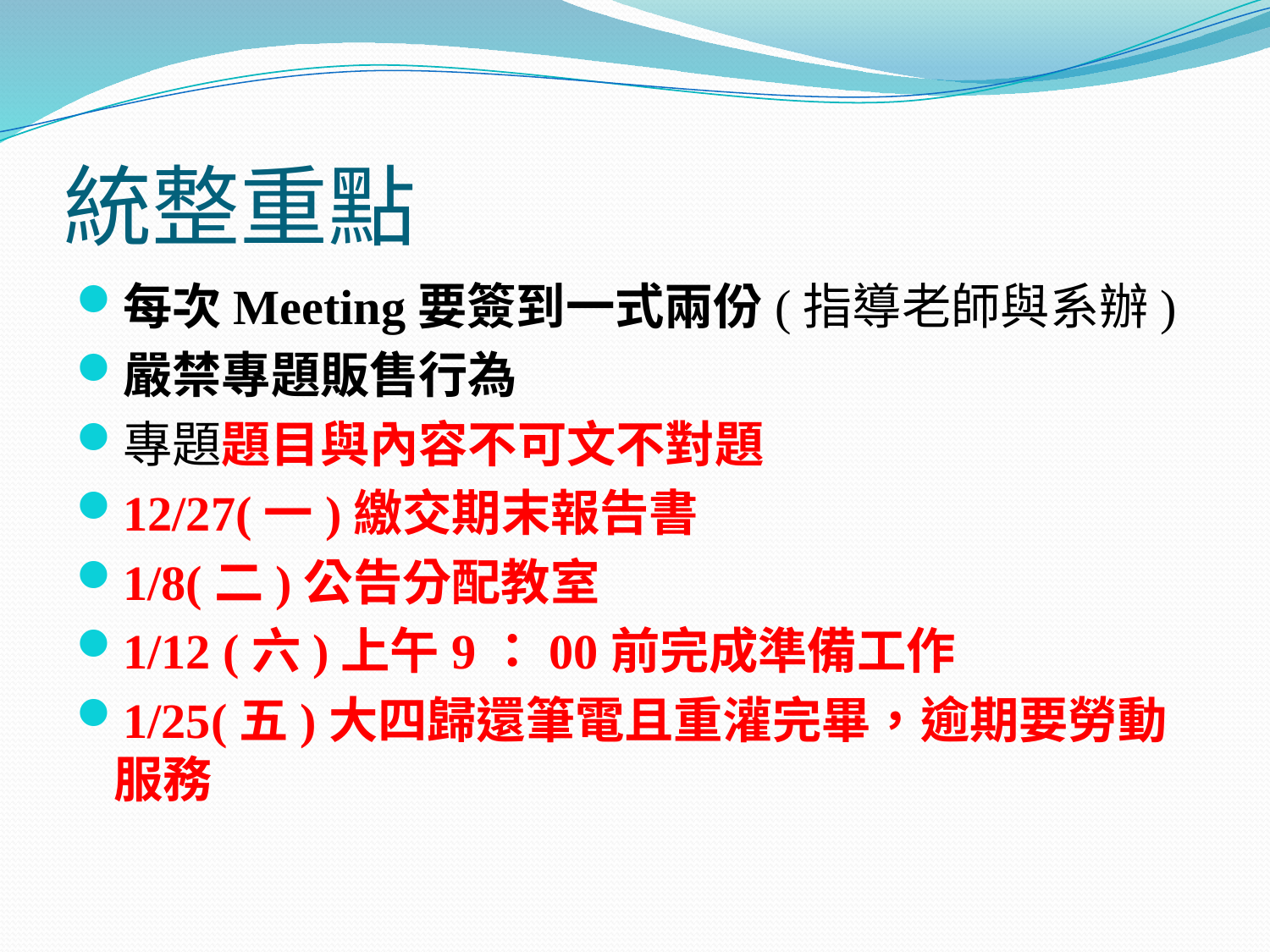

# 統整重點
每次Meeting要簽到一式兩份(指導老師與系辦)
嚴禁專題販售行為
專題題目與內容不可文不對題
12/27(一)繳交期末報告書
1/8(二)公告分配教室
1/12 (六)上午9：00前完成準備工作
1/25(五)大四歸還筆電且重灌完畢，逾期要勞動服務